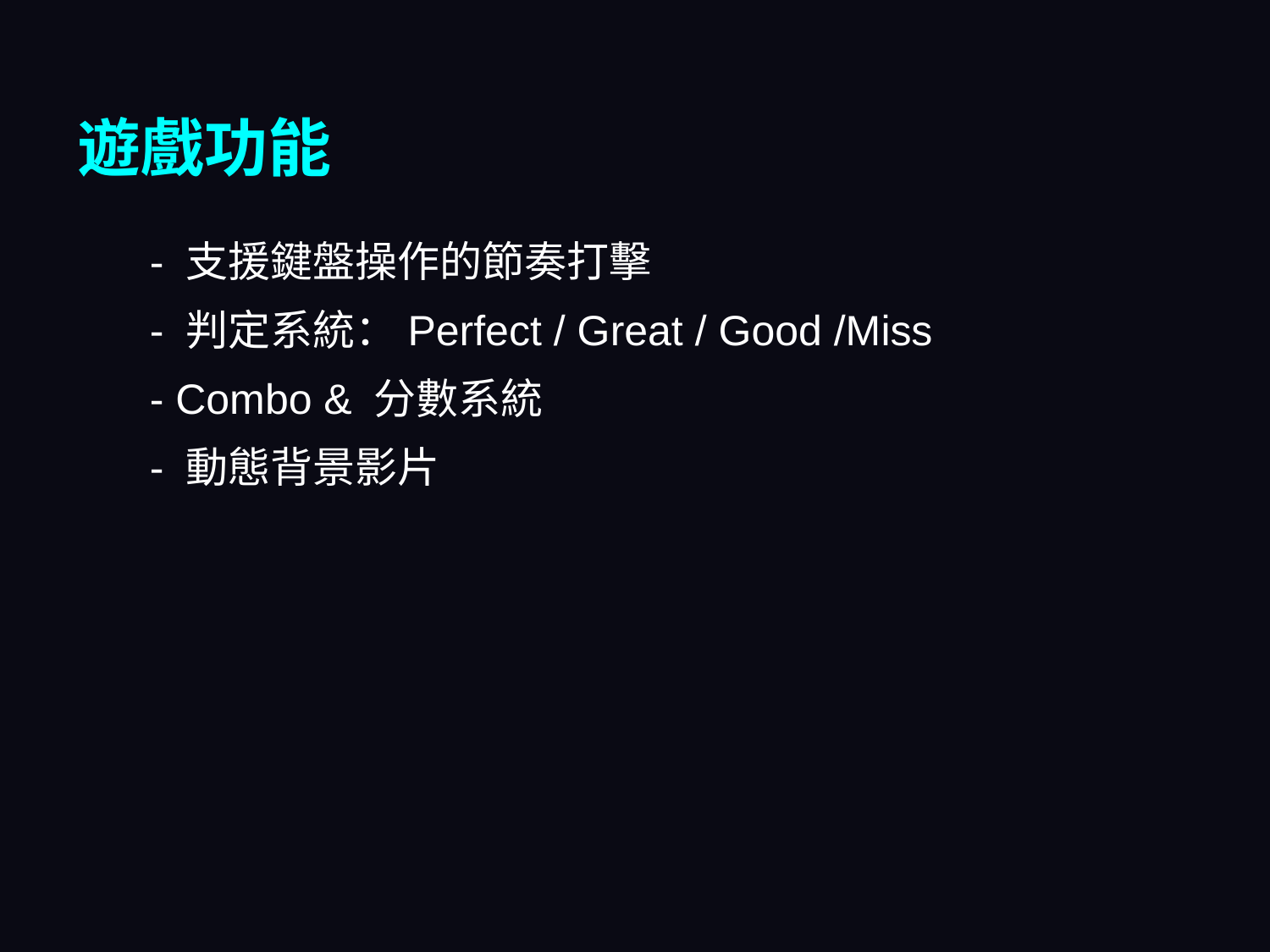

遊戲功能

- 支援鍵盤操作的節奏打擊
- 判定系統：Perfect / Great / Good /Miss
- Combo & 分數系統
- 動態背景影片